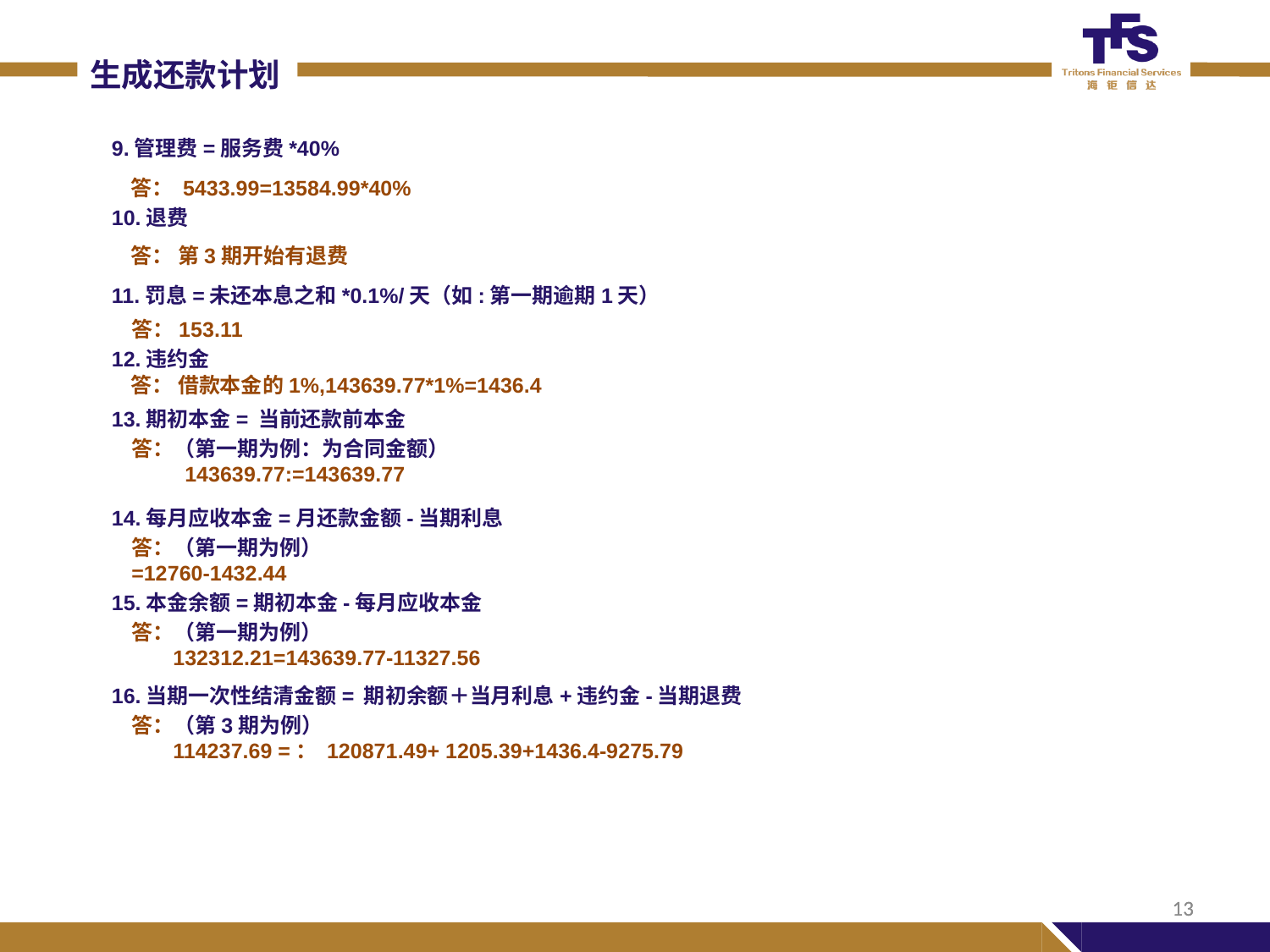

生成还款计划
9.管理费=服务费*40%
答： 5433.99=13584.99*40%
10.退费
答： 第3期开始有退费
11.罚息=未还本息之和*0.1%/天（如:第一期逾期1天）
答：153.11
12.违约金
答： 借款本金的1%,143639.77*1%=1436.4
13.期初本金= 当前还款前本金
答：（第一期为例：为合同金额）
         143639.77:=143639.77
14.每月应收本金=月还款金额-当期利息
答：（第一期为例）
=12760-1432.44
15.本金余额=期初本金-每月应收本金
答：（第一期为例）
       132312.21=143639.77-11327.56
16.当期一次性结清金额= 期初余额＋当月利息+违约金-当期退费
答：（第3期为例）
       114237.69 =： 120871.49+ 1205.39+1436.4-9275.79

13
13